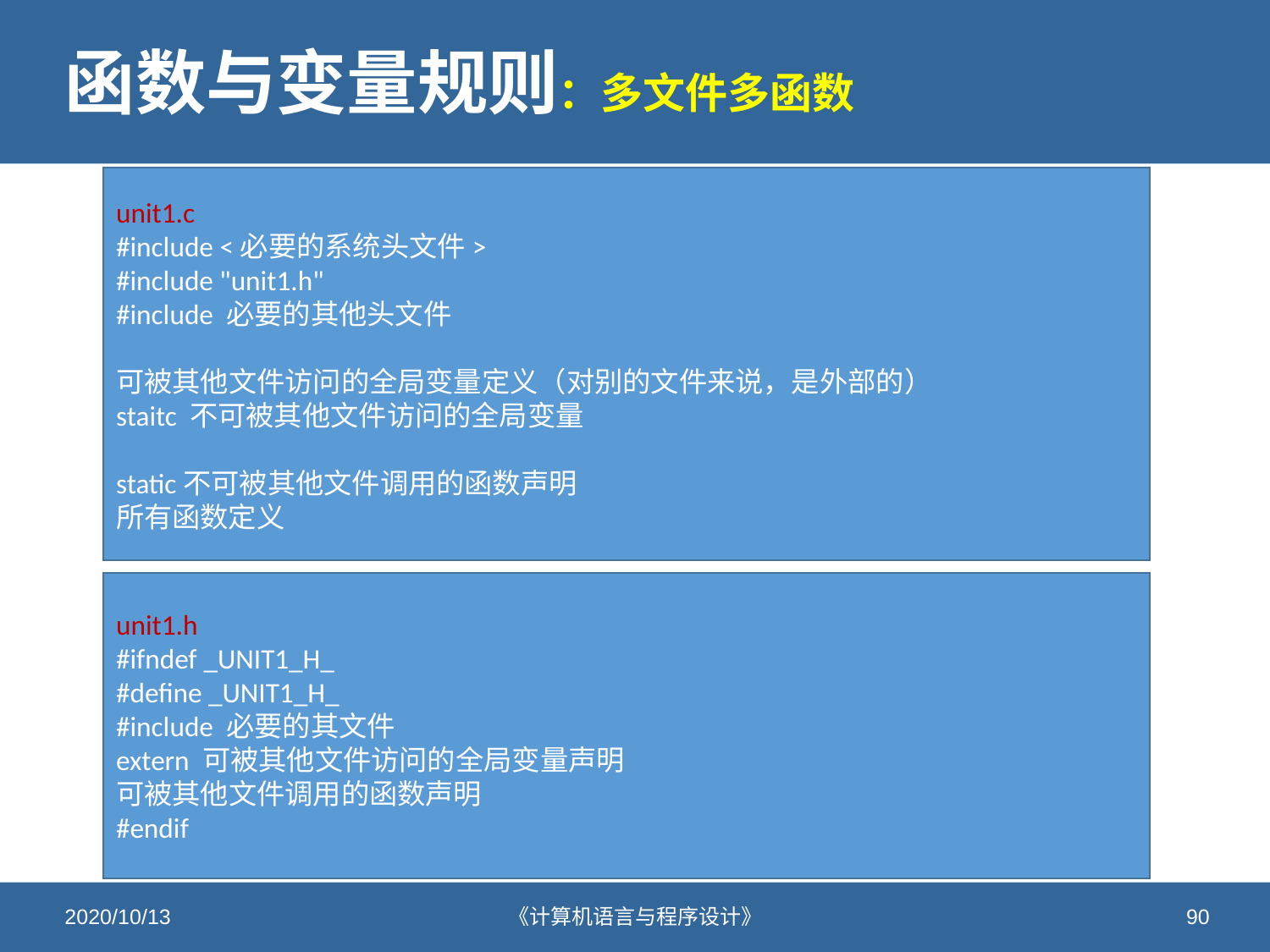

# 函数与变量规则：多文件多函数
unit1.c
#include <必要的系统头文件>
#include "unit1.h"
#include 必要的其他头文件

可被其他文件访问的全局变量定义（对别的文件来说，是外部的）
staitc 不可被其他文件访问的全局变量

static不可被其他文件调用的函数声明
所有函数定义
unit1.h
#ifndef _UNIT1_H_
#define _UNIT1_H_
#include 必要的其文件
extern 可被其他文件访问的全局变量声明
可被其他文件调用的函数声明
#endif
2020/10/13
《计算机语言与程序设计》
90